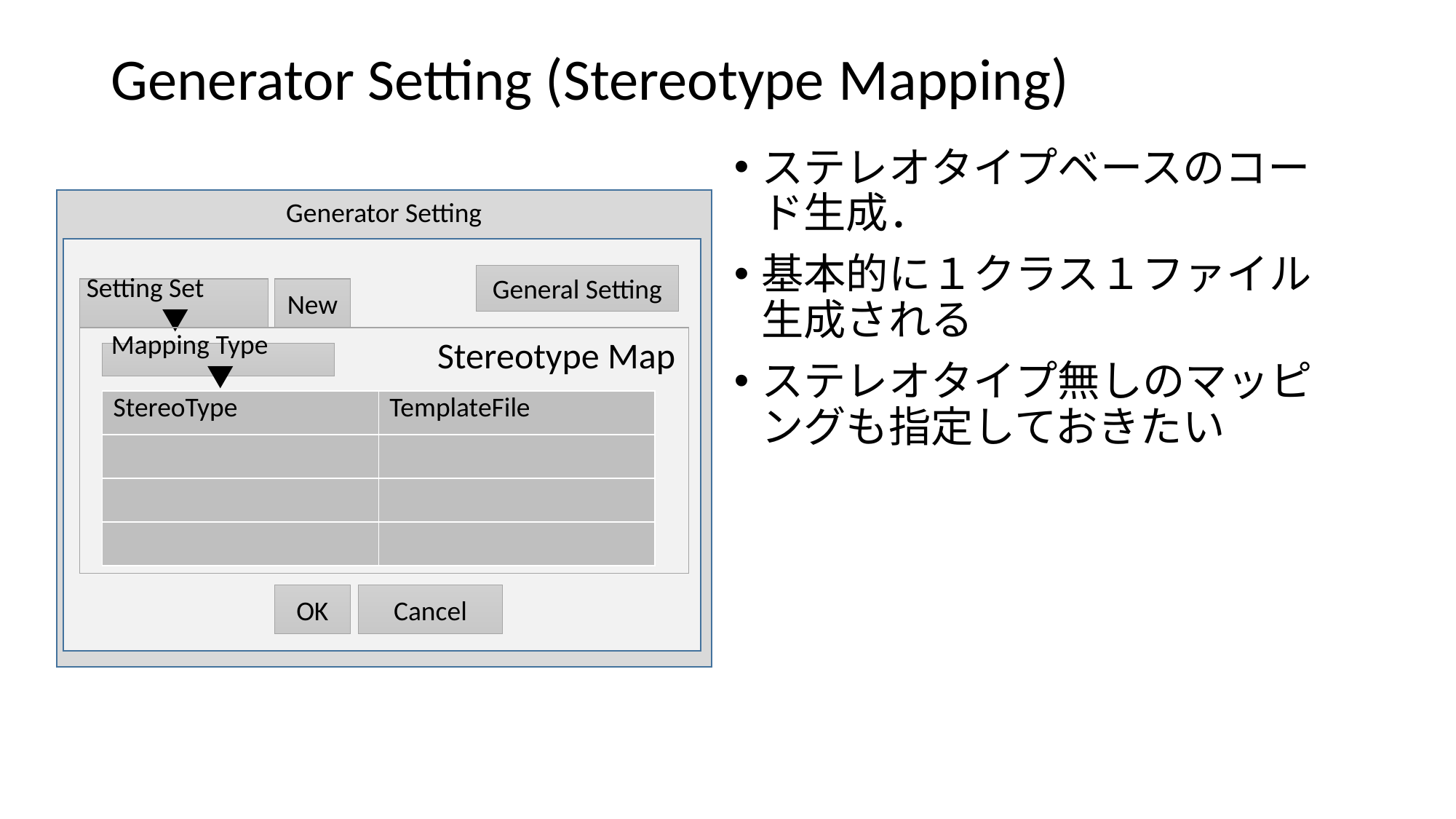

# Generator Setting (Stereotype Mapping)
ステレオタイプベースのコード生成．
基本的に１クラス１ファイル生成される
ステレオタイプ無しのマッピングも指定しておきたい

Generator Setting

General Setting
Setting Set　　▼
New
Stereotype Map

Mapping Type　　▼
| StereoType | TemplateFile |
| --- | --- |
|  |  |
|  |  |
|  |  |
OK
Cancel